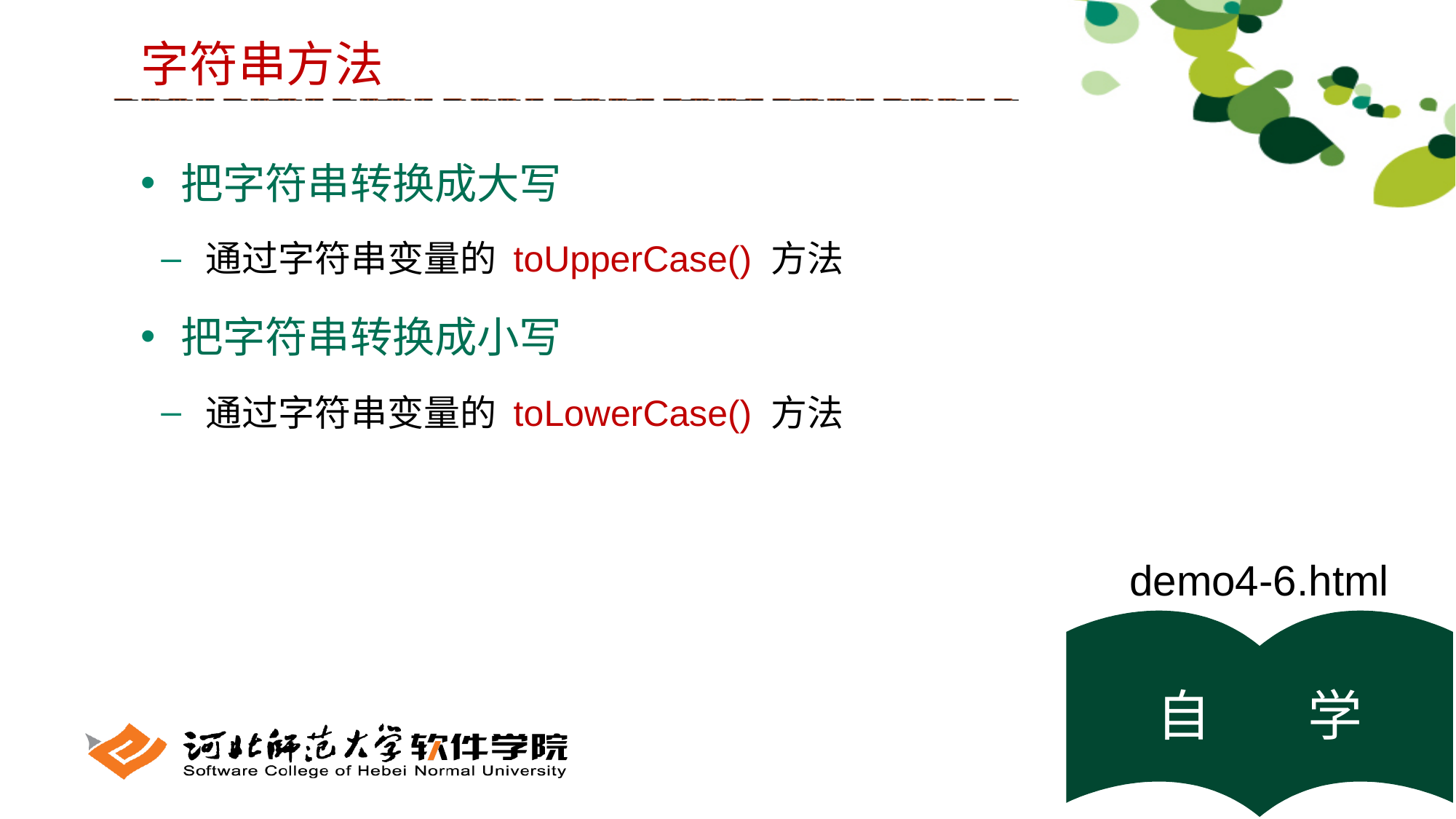

字符串方法
 把字符串转换成大写
 通过字符串变量的 toUpperCase() 方法
 把字符串转换成小写
 通过字符串变量的 toLowerCase() 方法

demo4-6.html
自        学